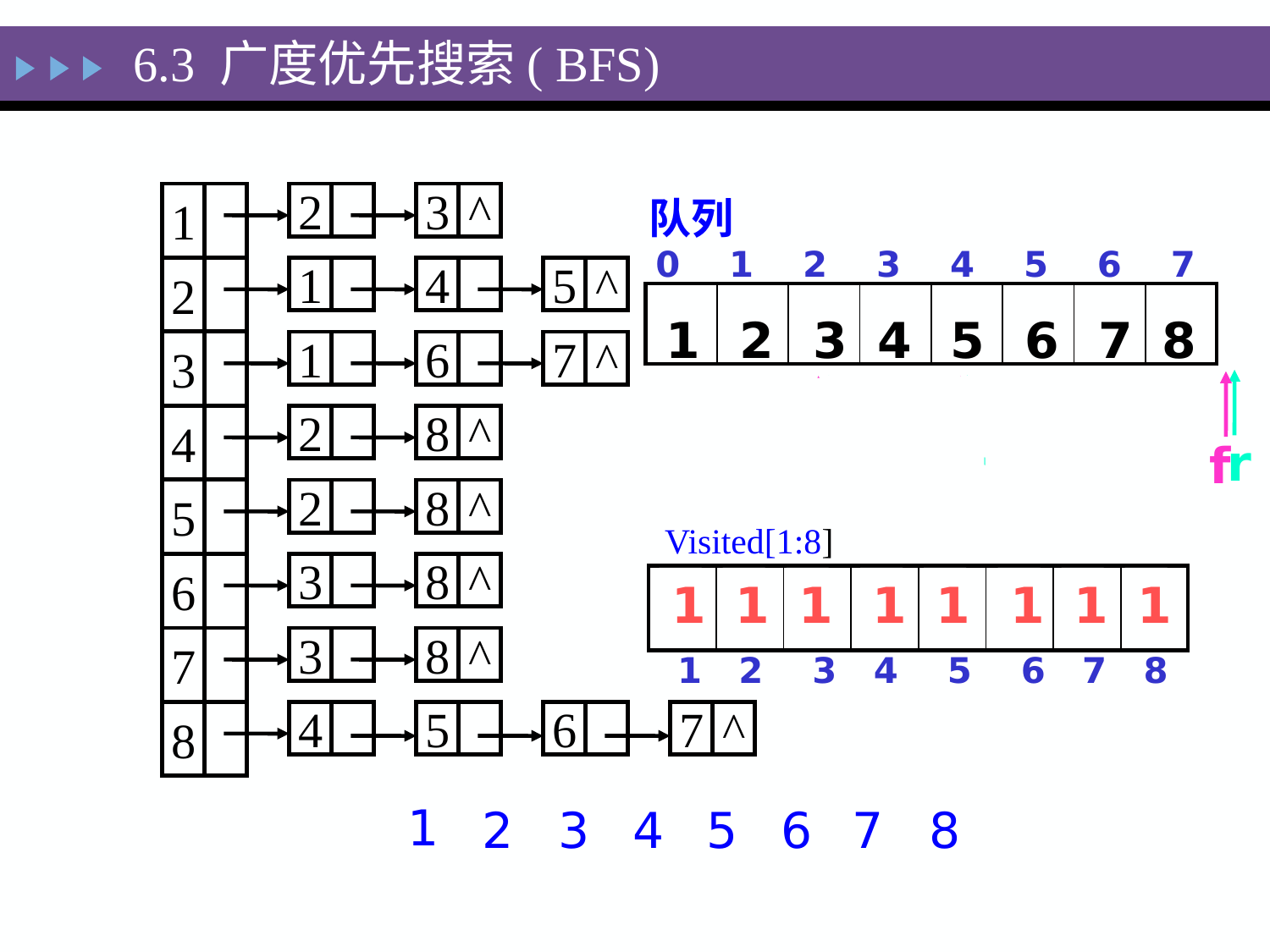

6.3 广度优先搜索( BFS)
1

2

3
^
队列

0    1    2    3    4    5    6    7
2

1

4

5
^
|  |  |  |  |  |  |  |  |
| --- | --- | --- | --- | --- | --- | --- | --- |

1
2
3
4
5
6
7
8
3

1

6

7
^

f

r

f

f

f

f

r

r

r
f

r

r

r

r

f

f

f

r

4

2

8
^

5

2

8
^

Visited[1:8]
6

3

8
^
| 0 | 0 | 0 | 0 | 0 | 0 | 0 | 0 |
| --- | --- | --- | --- | --- | --- | --- | --- |
1
1
1
1
1
1
1
1

7

3

8
^
1   2    3   4    5    6   7   8

8

4

5

6

7
^

1
2
3
4
5
6
7
8